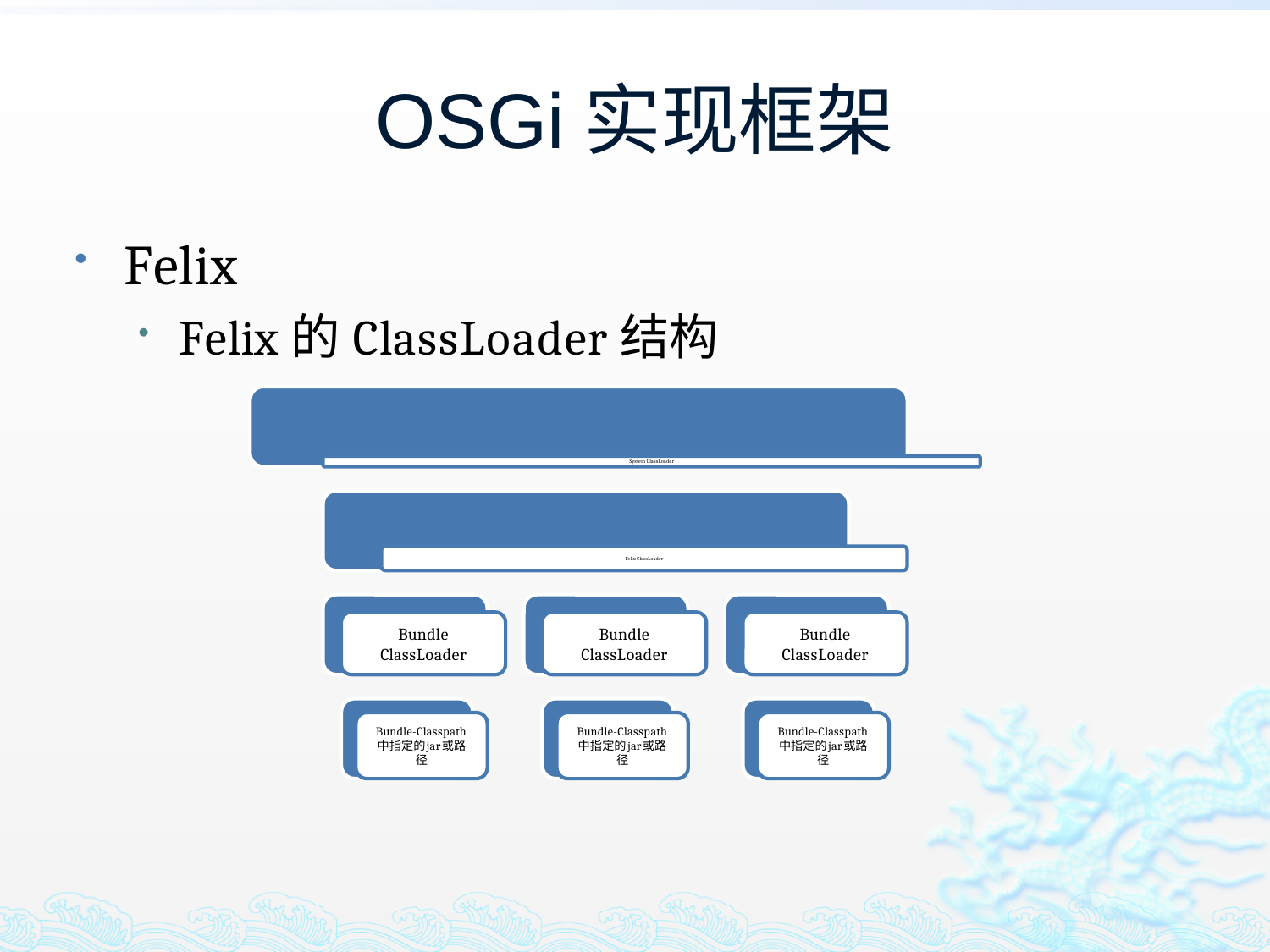

# OSGi实现框架
Felix
Felix的ClassLoader结构
System ClassLoader
Felix ClassLoader
Bundle ClassLoader
Bundle ClassLoader
Bundle ClassLoader
Bundle-Classpath中指定的jar或路径
Bundle-Classpath中指定的jar或路径
Bundle-Classpath中指定的jar或路径